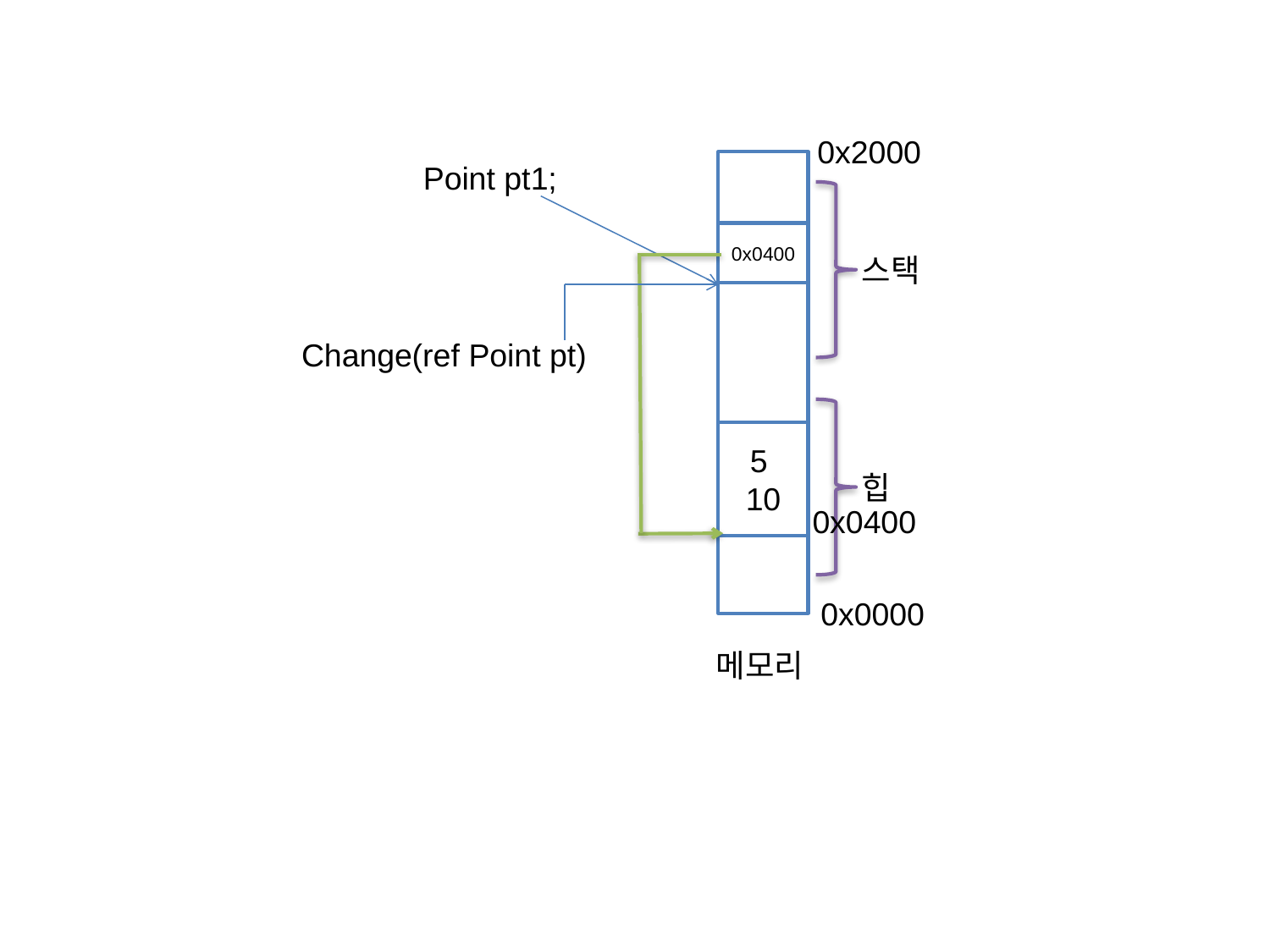

0x2000
Point pt1;

0x0400
스택
Change(ref Point pt)

5
10
힙
0x0400
0x0000
메모리